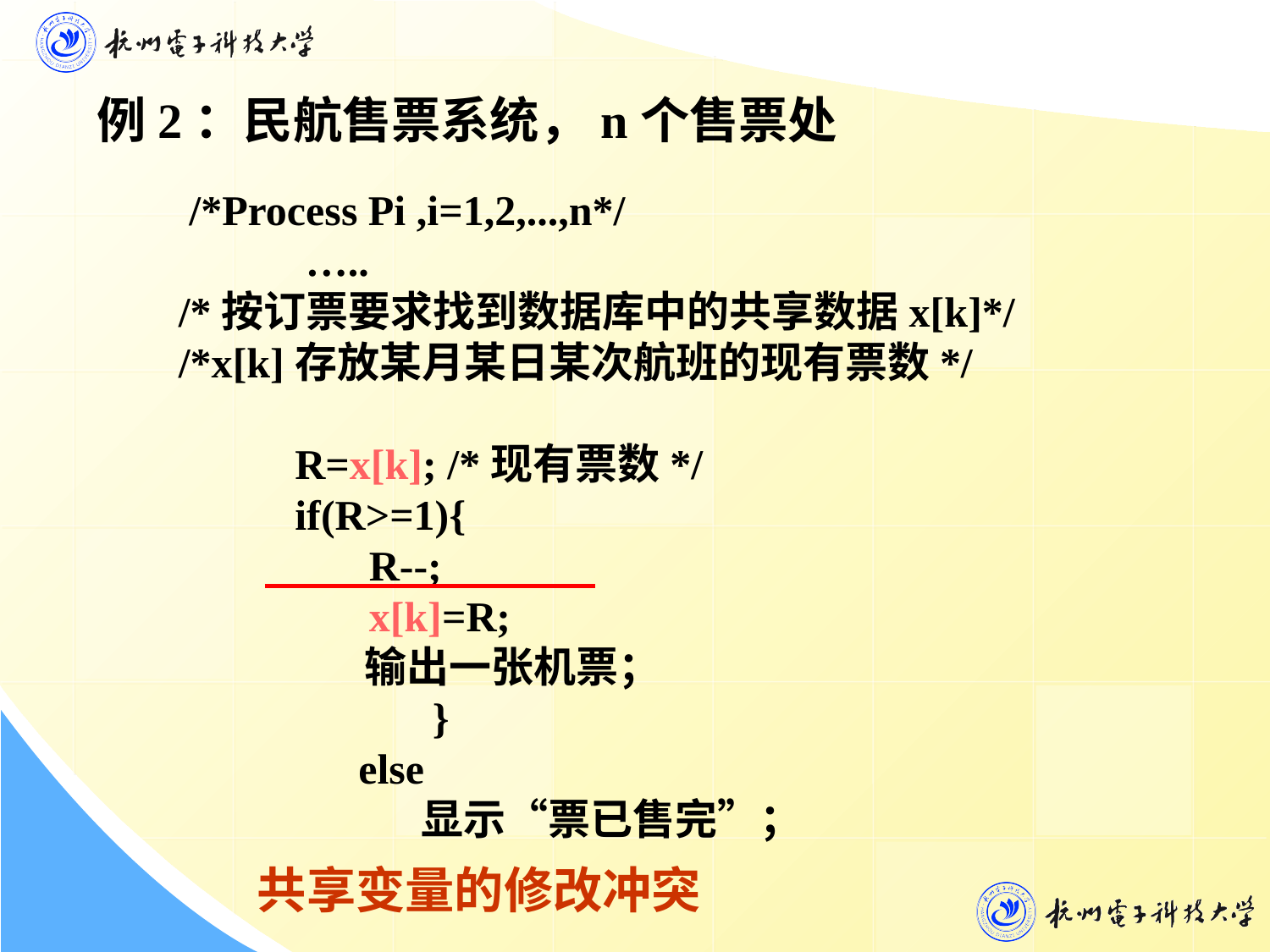

例2：民航售票系统，n个售票处
   /*Process Pi ,i=1,2,...,n*/
              …..
  /*按订票要求找到数据库中的共享数据x[k]*/
  /*x[k]存放某月某日某次航班的现有票数*/

             R=x[k]; /*现有票数*/
             if(R>=1){
              R--;
              x[k]=R;
              输出一张机票；
                    }
             else
                    显示“票已售完”；
共享变量的修改冲突